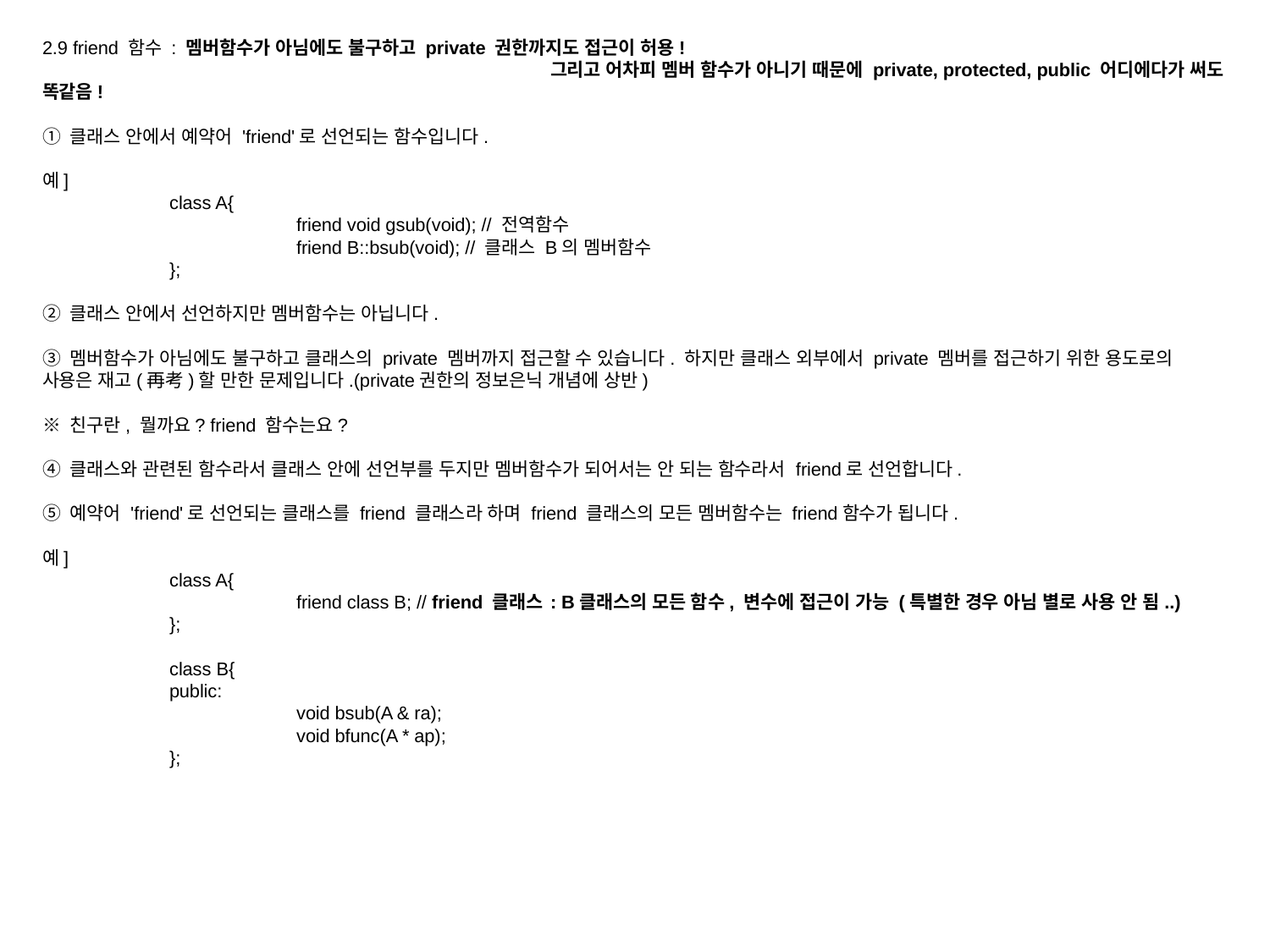

2.9 friend 함수 : 멤버함수가 아님에도 불구하고 private 권한까지도 접근이 허용!
				그리고 어차피 멤버 함수가 아니기 때문에 private, protected, public 어디에다가 써도 똑같음!

① 클래스 안에서 예약어 'friend'로 선언되는 함수입니다.

예]
	class A{
		friend void gsub(void); // 전역함수
		friend B::bsub(void); // 클래스 B의 멤버함수
	};

② 클래스 안에서 선언하지만 멤버함수는 아닙니다.

③ 멤버함수가 아님에도 불구하고 클래스의 private 멤버까지 접근할 수 있습니다. 하지만 클래스 외부에서 private 멤버를 접근하기 위한 용도로의 사용은 재고(再考)할 만한 문제입니다.(private권한의 정보은닉 개념에 상반)

※ 친구란, 뭘까요? friend 함수는요?

④ 클래스와 관련된 함수라서 클래스 안에 선언부를 두지만 멤버함수가 되어서는 안 되는 함수라서 friend로 선언합니다.

⑤ 예약어 'friend'로 선언되는 클래스를 friend 클래스라 하며 friend 클래스의 모든 멤버함수는 friend함수가 됩니다.

예]
	class A{
		friend class B; // friend 클래스	: B클래스의 모든 함수, 변수에 접근이 가능 (특별한 경우 아님 별로 사용 안 됨..)
	};

	class B{
	public:
		void bsub(A & ra);
		void bfunc(A * ap);
	};